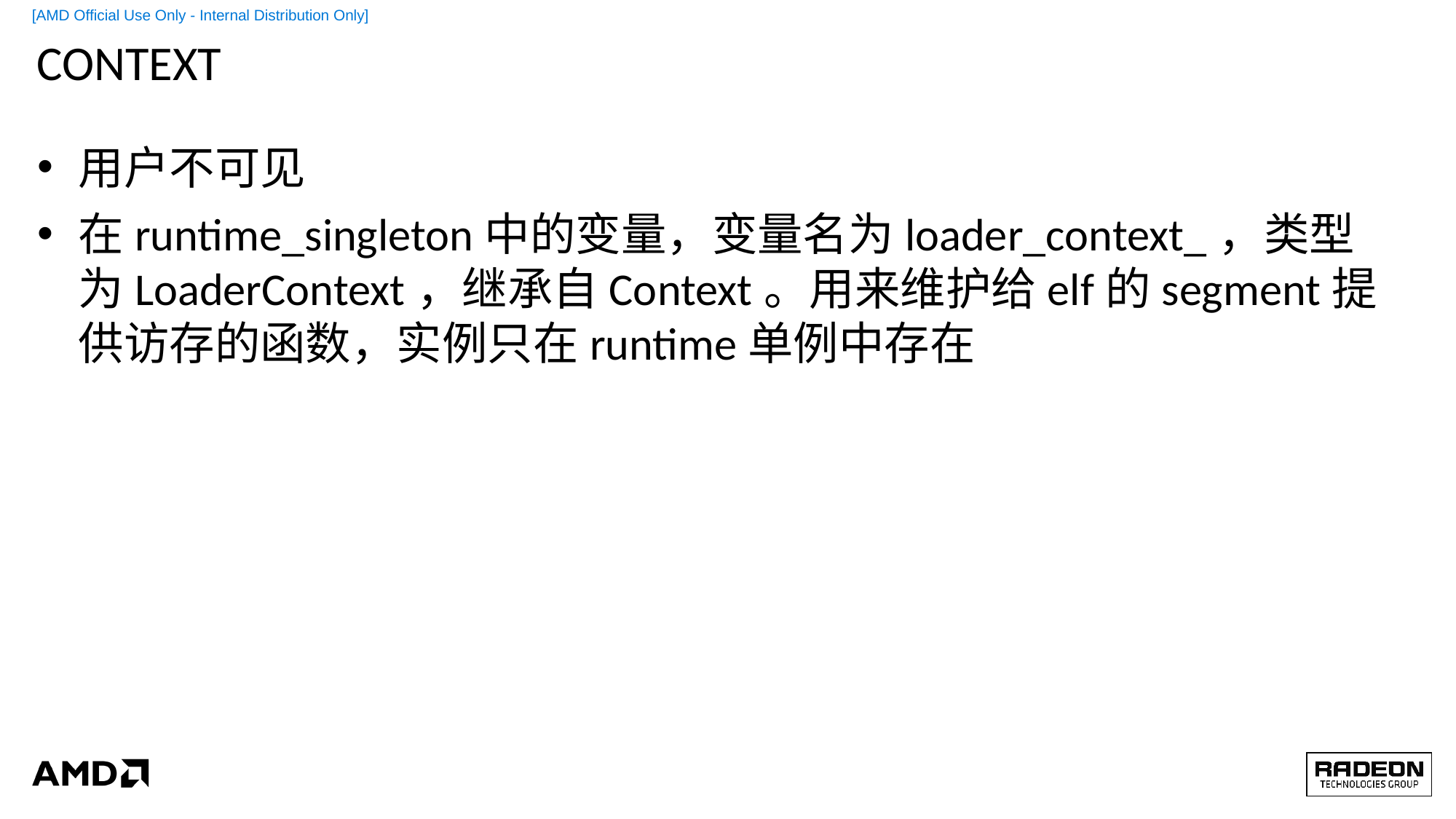

# context

用户不可见
在runtime_singleton中的变量，变量名为loader_context_，类型为LoaderContext，继承自Context。用来维护给elf的segment提供访存的函数，实例只在runtime单例中存在